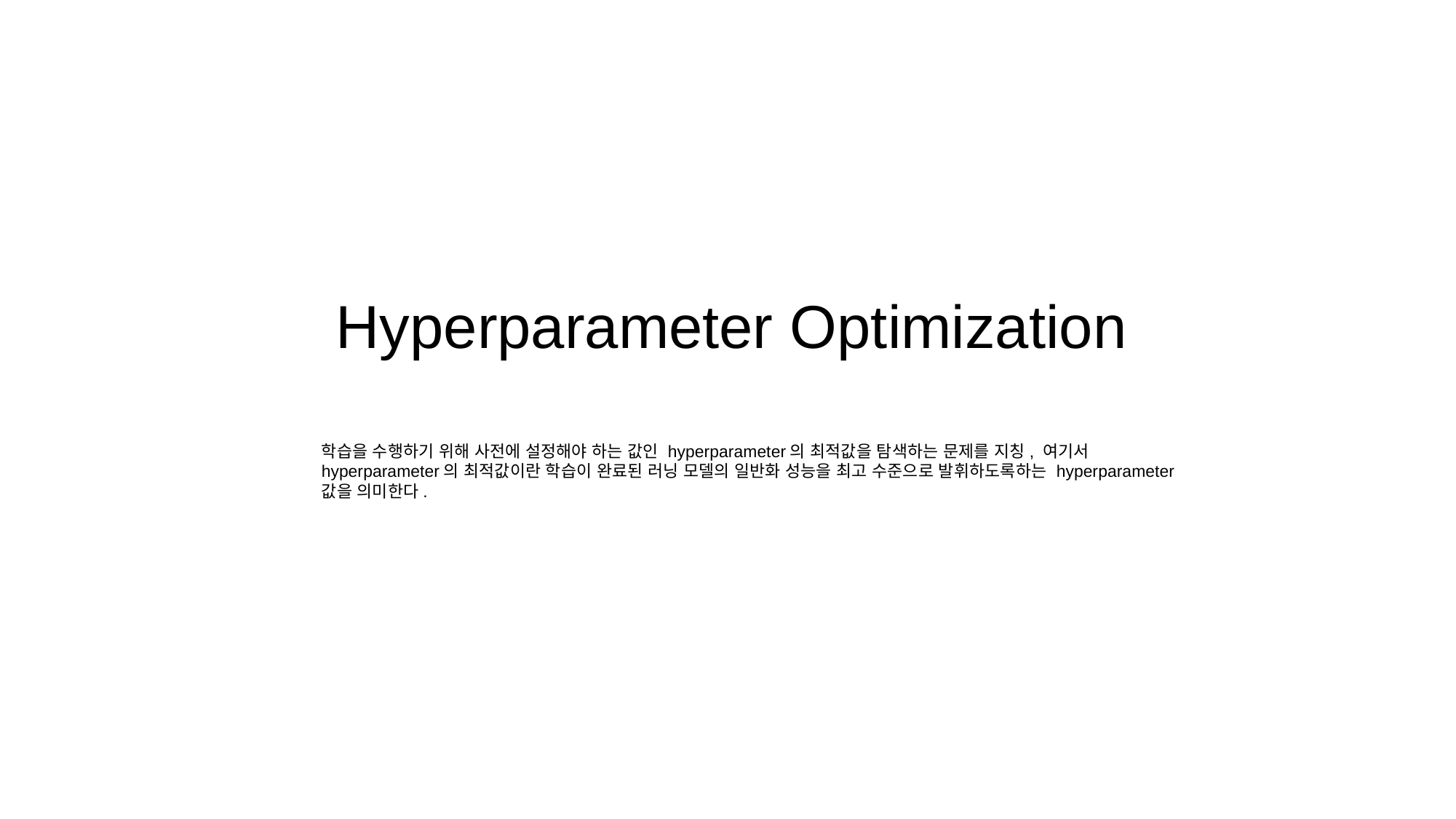

# Hyperparameter Optimization
학습을 수행하기 위해 사전에 설정해야 하는 값인 hyperparameter의 최적값을 탐색하는 문제를 지칭, 여기서 hyperparameter의 최적값이란 학습이 완료된 러닝 모델의 일반화 성능을 최고 수준으로 발휘하도록하는 hyperparameter 값을 의미한다.